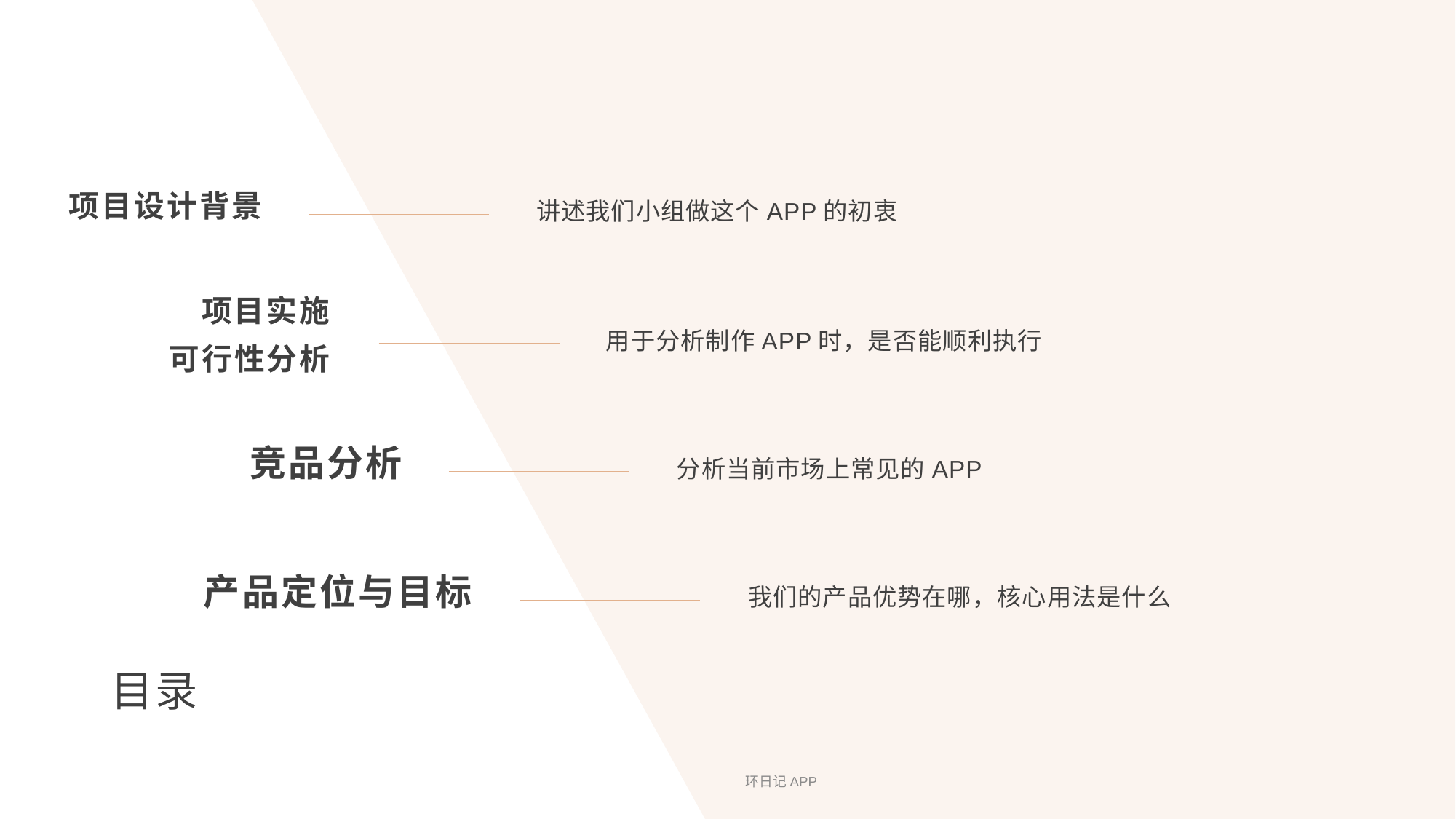

项目设计背景
讲述我们小组做这个APP的初衷
项目实施
可行性分析
用于分析制作APP时，是否能顺利执行
竞品分析
分析当前市场上常见的APP
产品定位与目标
我们的产品优势在哪，核心用法是什么
# 目录
环日记APP